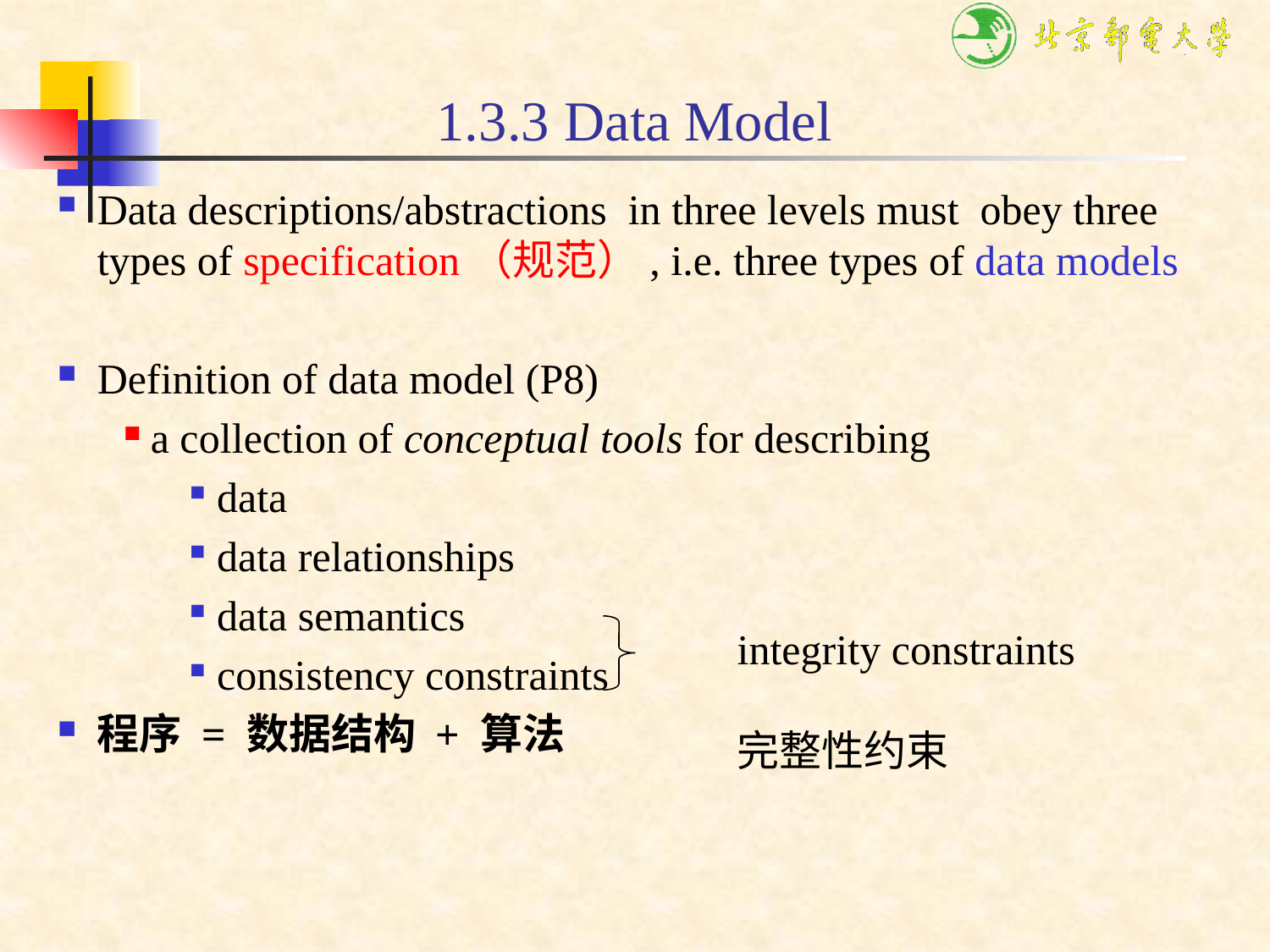

1.3.3 Data Model
Data descriptions/abstractions  in three levels must  obey three types of specification（规范）, i.e. three types of data models

Definition of data model (P8)
a collection of conceptual tools for describing
data
data relationships
data semantics
consistency constraints
程序 = 数据结构 + 算法

integrity constraints

完整性约束
41